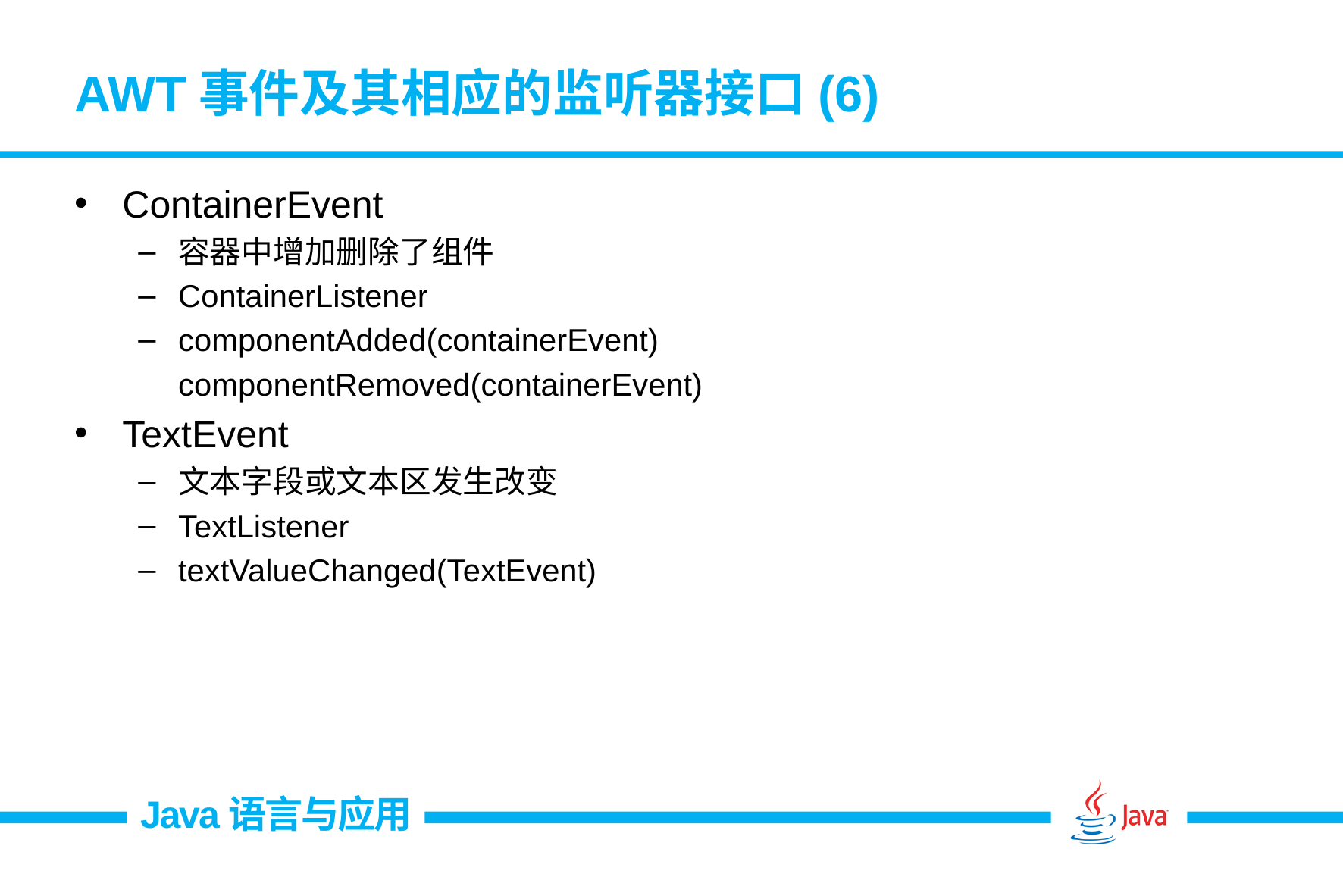

# AWT事件及其相应的监听器接口(6)
ContainerEvent
容器中增加删除了组件
ContainerListener
componentAdded(containerEvent)
	componentRemoved(containerEvent)
TextEvent
文本字段或文本区发生改变
TextListener
textValueChanged(TextEvent)